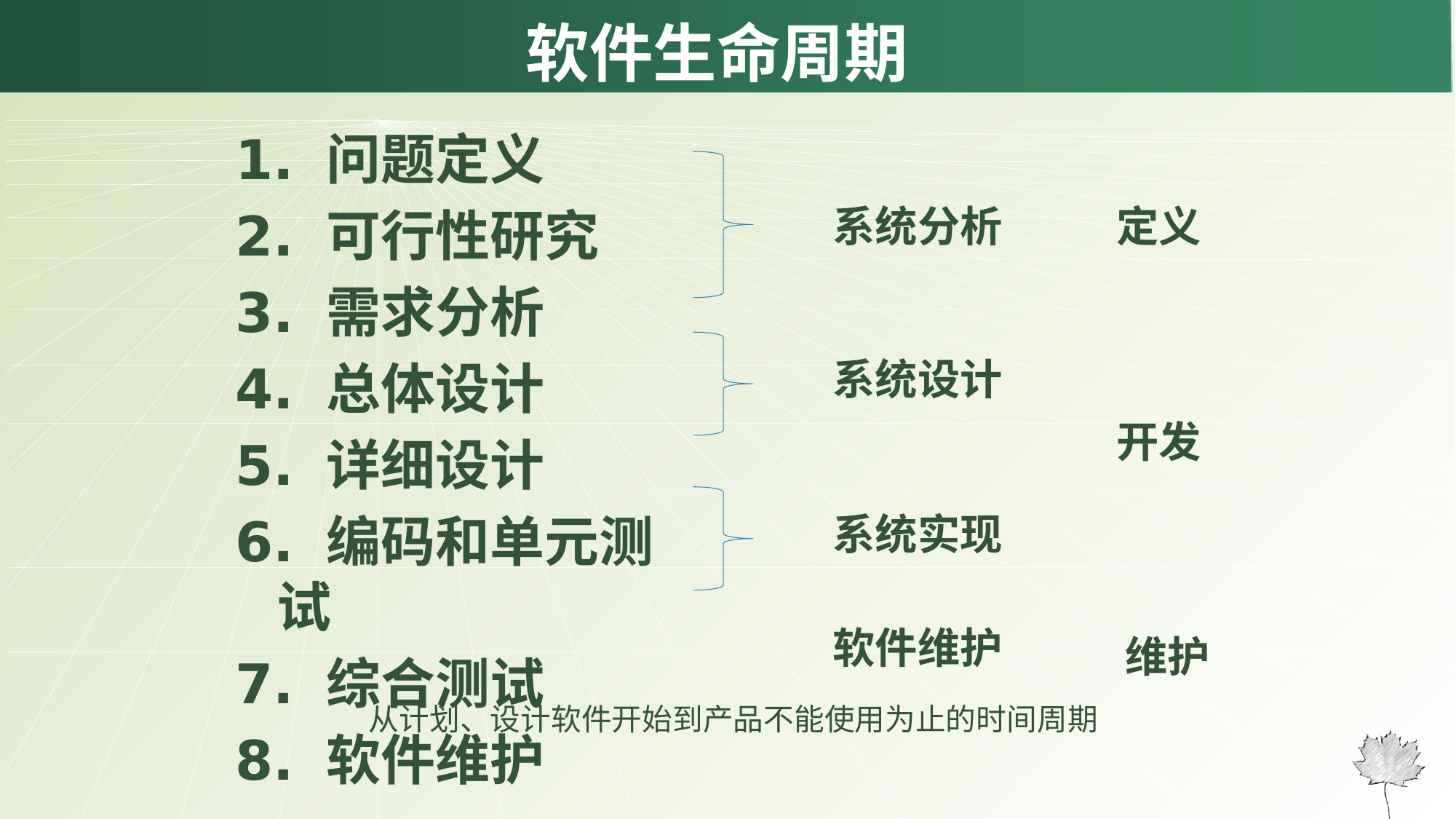

# 软件生命周期
1. 问题定义
2. 可行性研究
3. 需求分析
4. 总体设计
5. 详细设计
6. 编码和单元测试
7. 综合测试
8. 软件维护

系统分析
定义

系统设计
开发

系统实现
软件维护
维护
从计划、设计软件开始到产品不能使用为止的时间周期